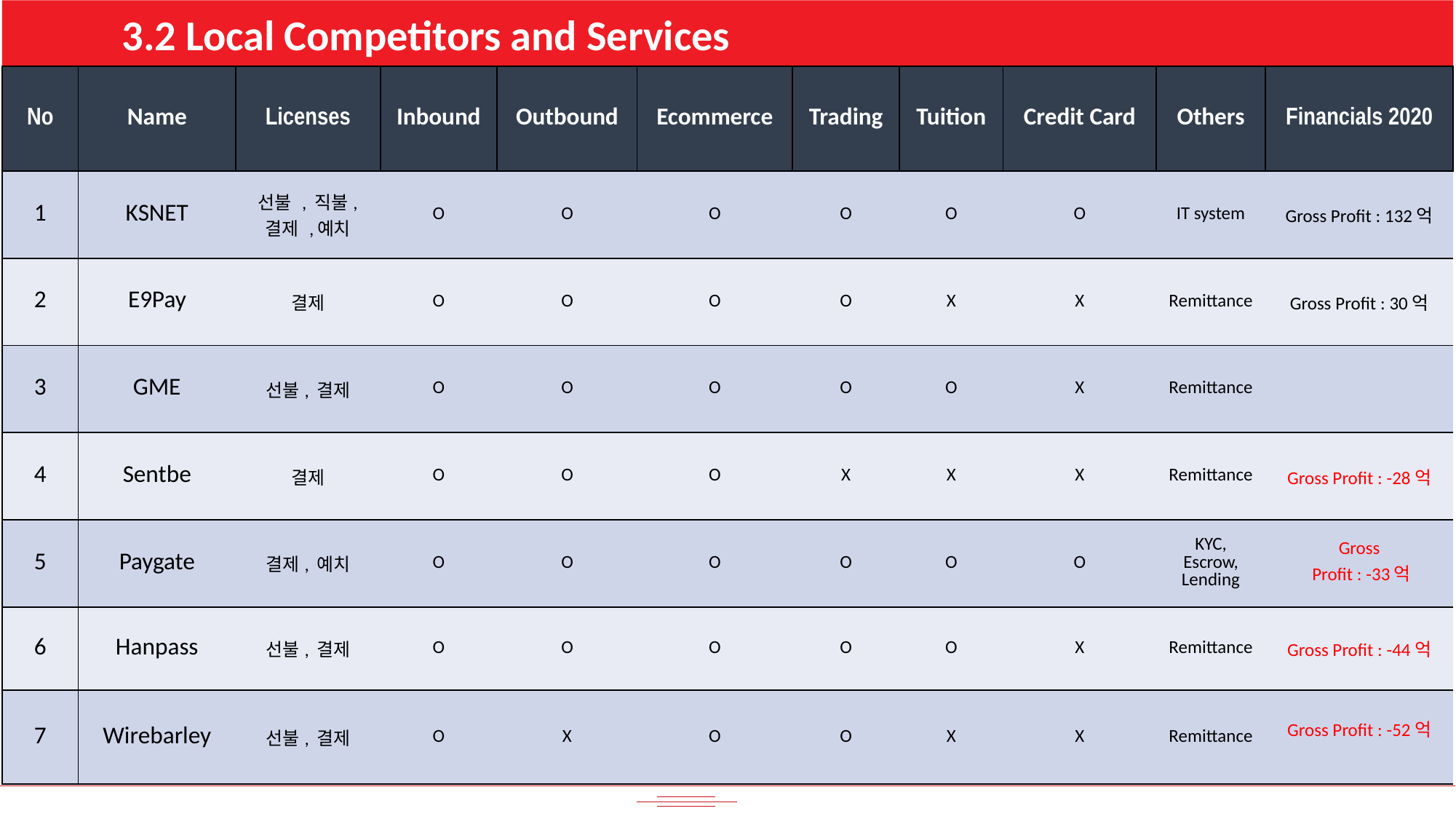

3.2 Local Competitors and Services
| No | Name | Licenses | Inbound | Outbound | Ecommerce | Trading | Tuition | Credit Card | Others | Financials 2020 |
| --- | --- | --- | --- | --- | --- | --- | --- | --- | --- | --- |
| 1 | KSNET | 선불 , 직불, 결제 ,예치 | O | O | O | O | O | O | IT system | Gross Profit : 132억 |
| 2 | E9Pay | 결제 | O | O | O | O | X | X | Remittance | Gross Profit : 30억 |
| 3 | GME | 선불, 결제 | O | O | O | O | O | X | Remittance |  |
| 4 | Sentbe | 결제 | O | O | O | X | X | X | Remittance | Gross Profit : -28억 |
| 5 | Paygate | 결제, 예치 | O | O | O | O | O | O | KYC, Escrow, Lending | Gross Profit : -33억 |
| 6 | Hanpass | 선불, 결제 | O | O | O | O | O | X | Remittance | Gross Profit : -44억 |
| 7 | Wirebarley | 선불, 결제 | O | X | O | O | X | X | Remittance | Gross Profit : -52억 |